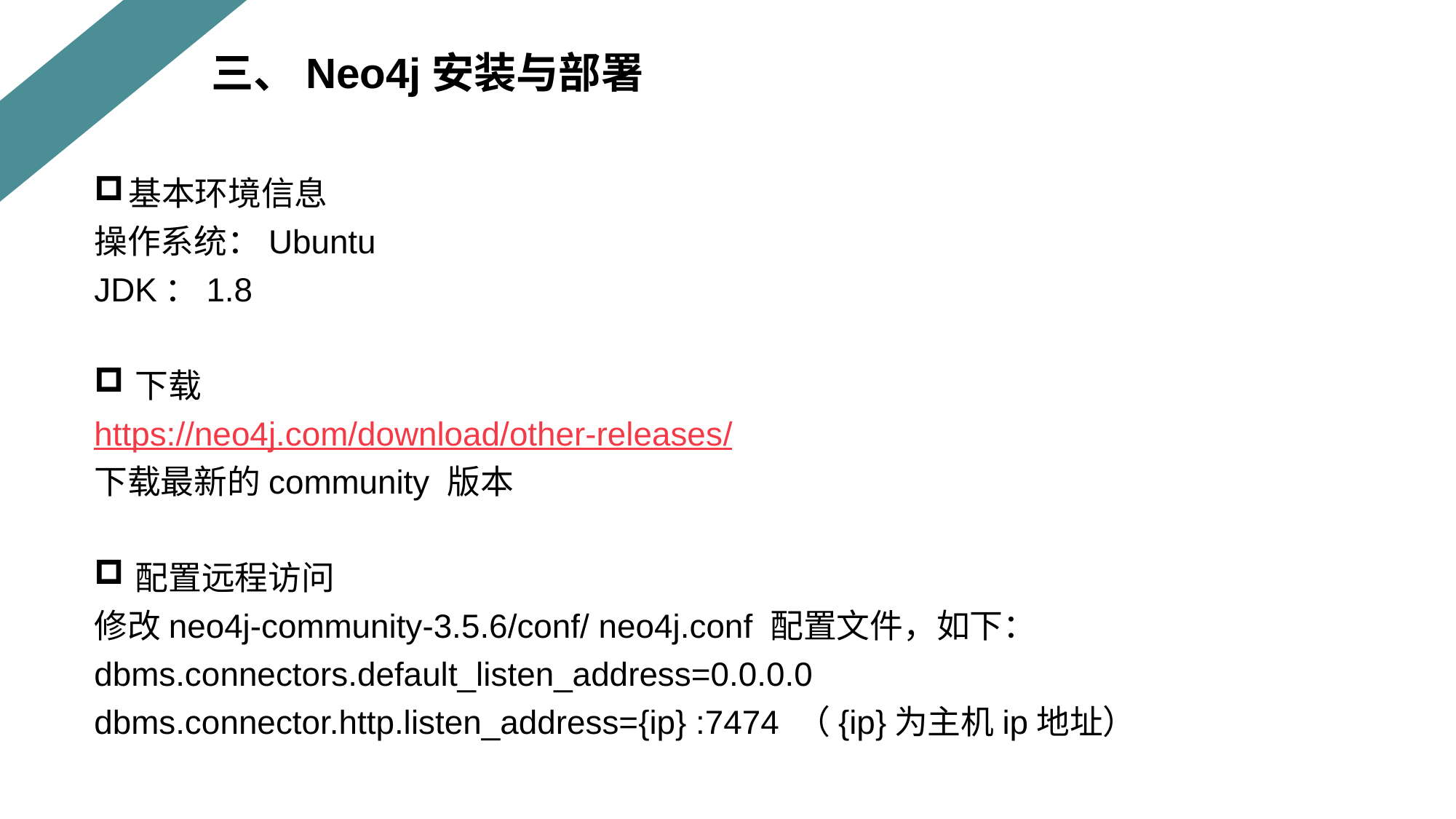

三、Neo4j安装与部署
基本环境信息
操作系统：Ubuntu
JDK：1.8

下载
https://neo4j.com/download/other-releases/
下载最新的community 版本

配置远程访问
修改neo4j-community-3.5.6/conf/ neo4j.conf 配置文件，如下：
dbms.connectors.default_listen_address=0.0.0.0
dbms.connector.http.listen_address={ip} :7474 （{ip}为主机ip地址）